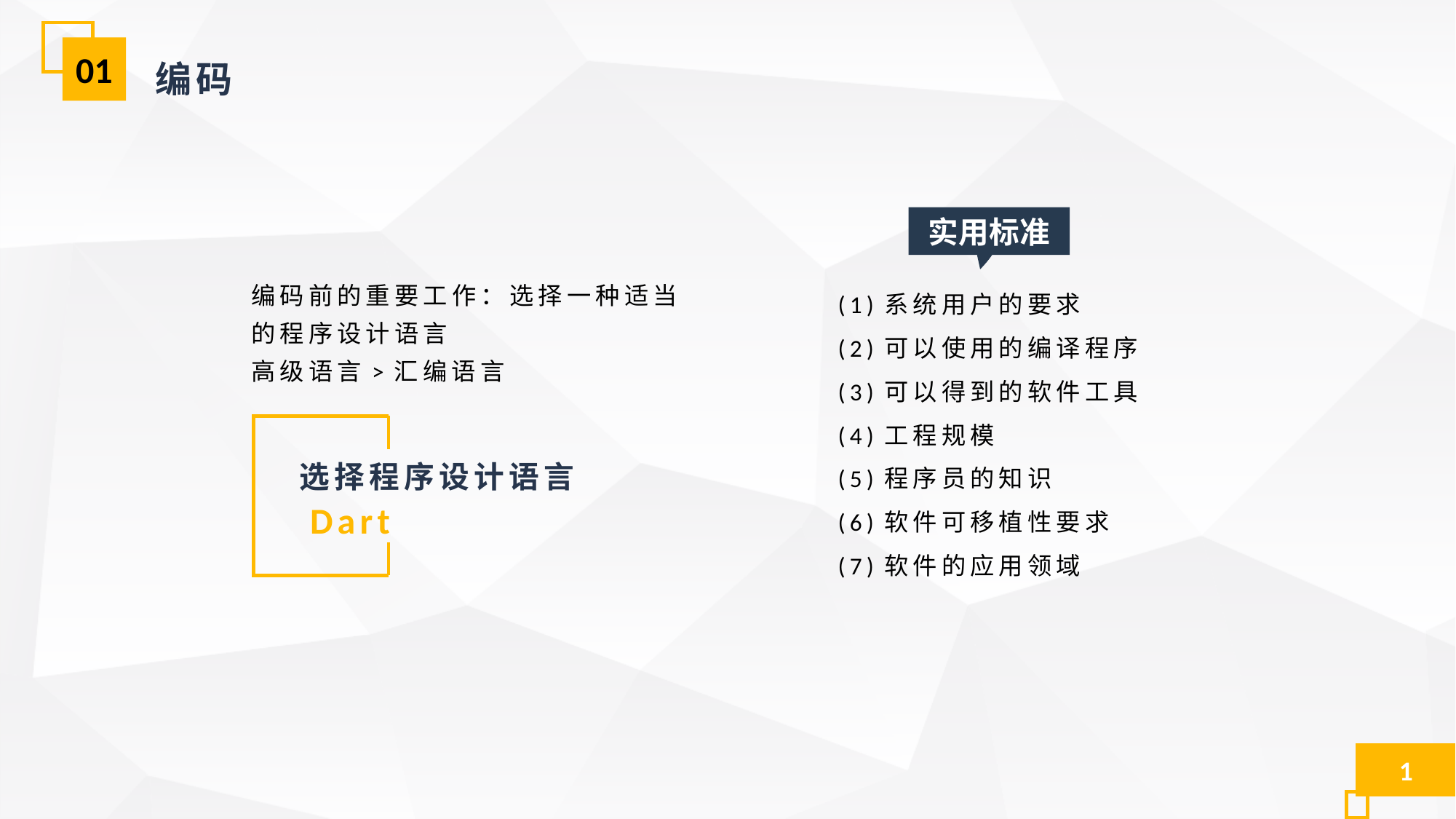

01
编码
实用标准

编码前的重要工作：选择一种适当的程序设计语言
高级语言>汇编语言

选择程序设计语言
Dart
(1)系统用户的要求
(2)可以使用的编译程序
(3)可以得到的软件工具
(4)工程规模
(5)程序员的知识
(6)软件可移植性要求
(7)软件的应用领域
1